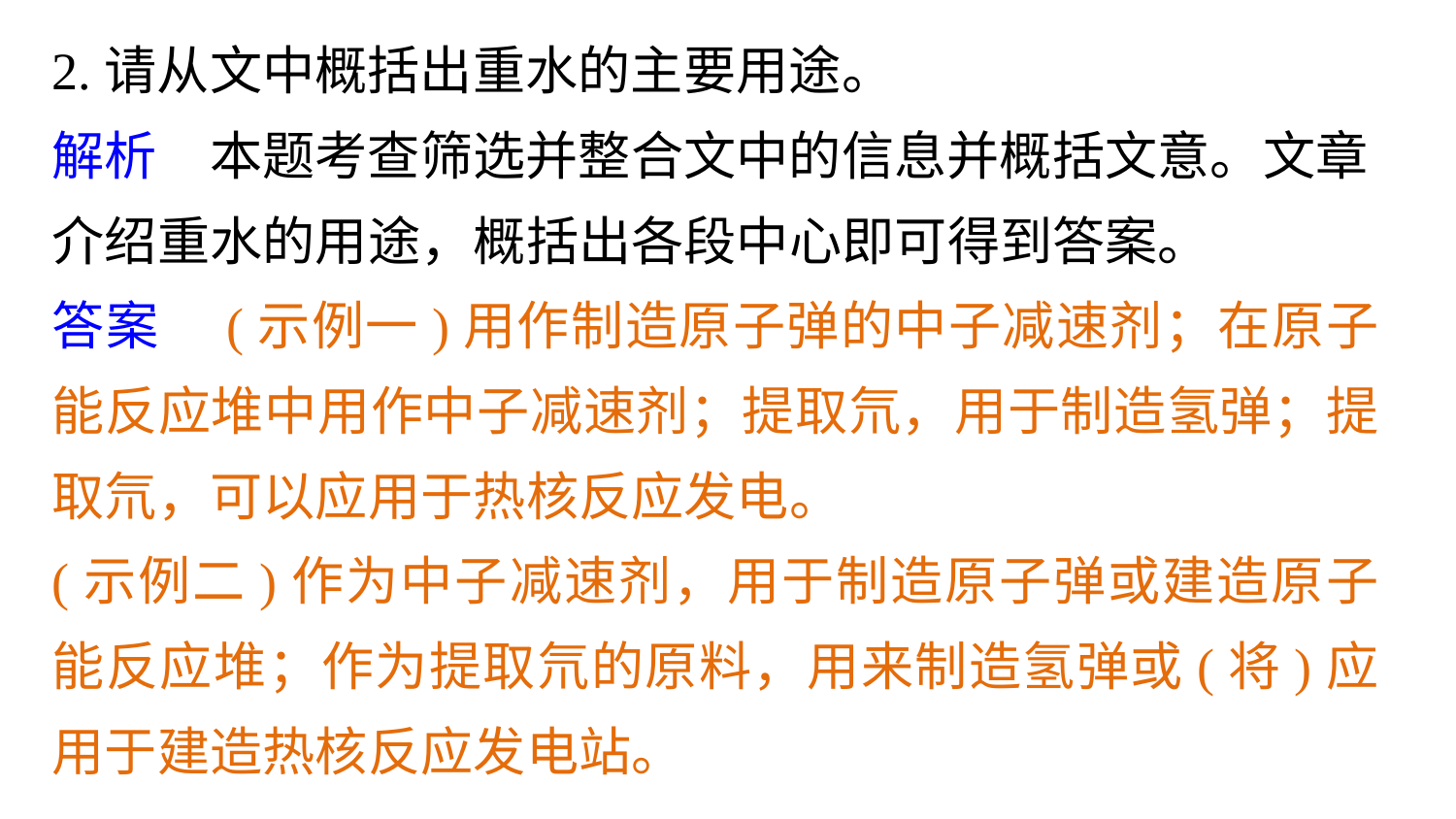

2.请从文中概括出重水的主要用途。
解析　本题考查筛选并整合文中的信息并概括文意。文章介绍重水的用途，概括出各段中心即可得到答案。
答案　(示例一)用作制造原子弹的中子减速剂；在原子能反应堆中用作中子减速剂；提取氘，用于制造氢弹；提取氘，可以应用于热核反应发电。
(示例二)作为中子减速剂，用于制造原子弹或建造原子能反应堆；作为提取氘的原料，用来制造氢弹或(将)应用于建造热核反应发电站。